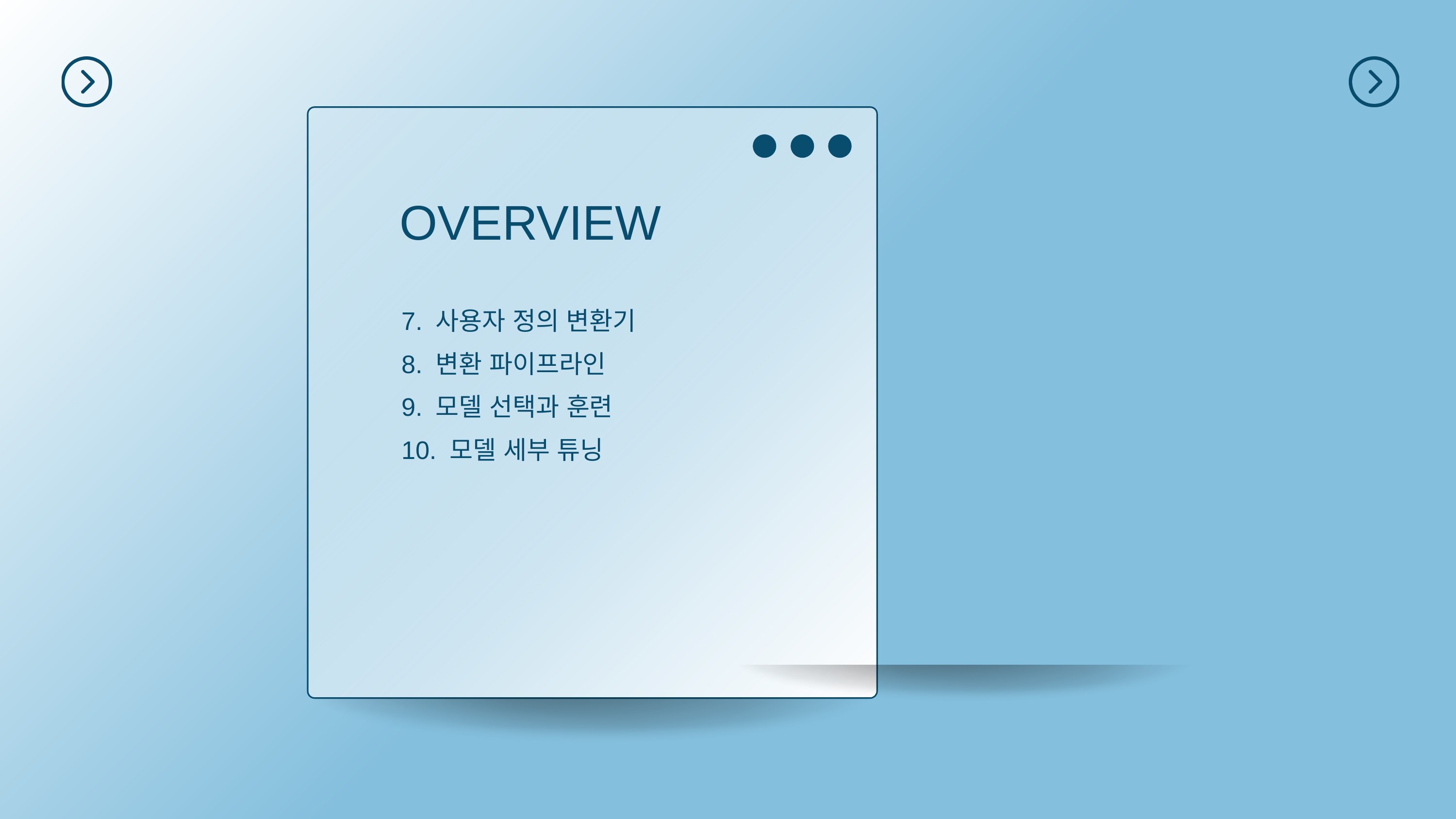

OVERVIEW
7. 사용자 정의 변환기
8. 변환 파이프라인
9. 모델 선택과 훈련
10. 모델 세부 튜닝